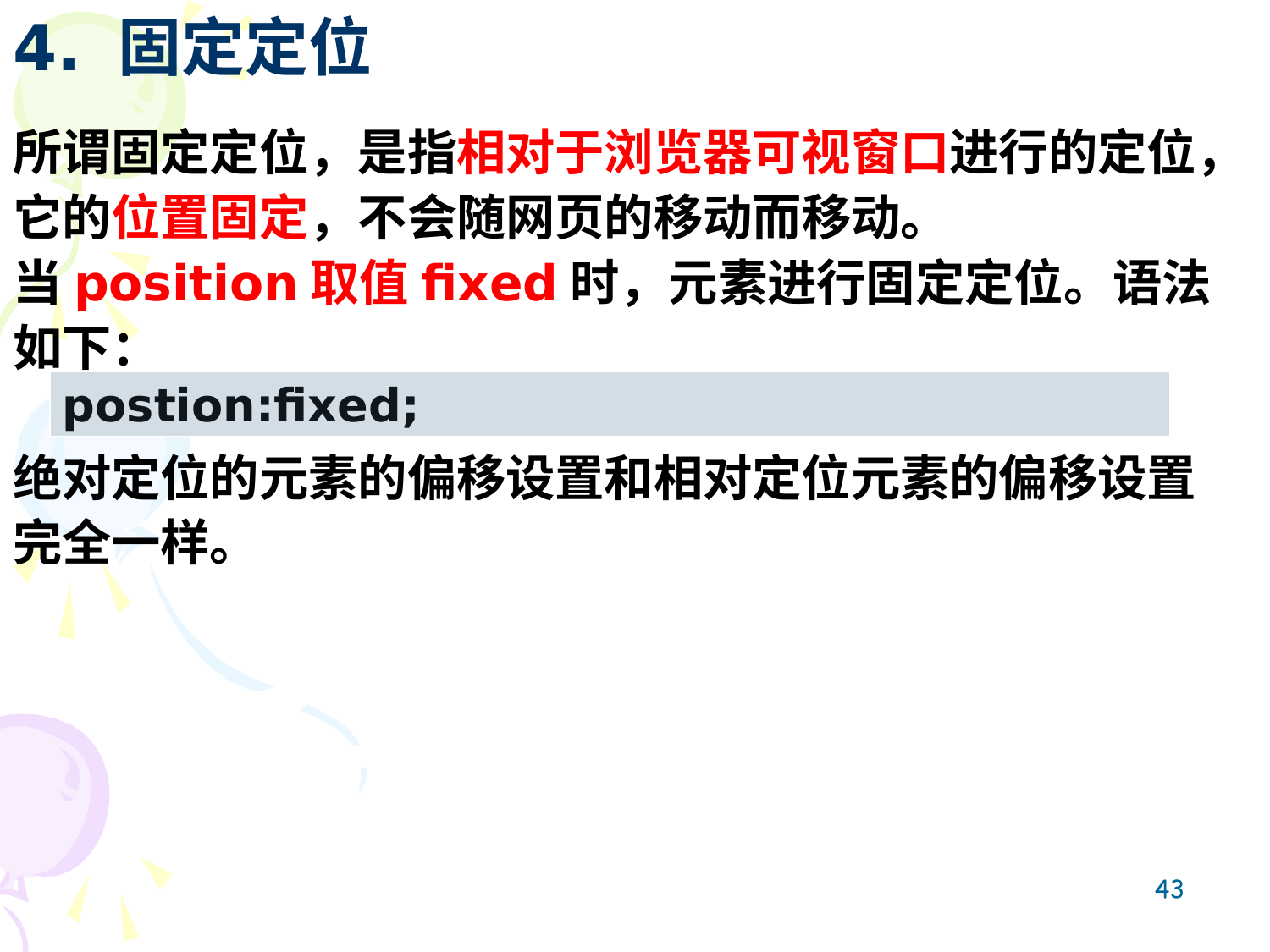

# 4. 固定定位
所谓固定定位，是指相对于浏览器可视窗口进行的定位，它的位置固定，不会随网页的移动而移动。
当position取值fixed时，元素进行固定定位。语法如下：

绝对定位的元素的偏移设置和相对定位元素的偏移设置完全一样。

postion:fixed;
43